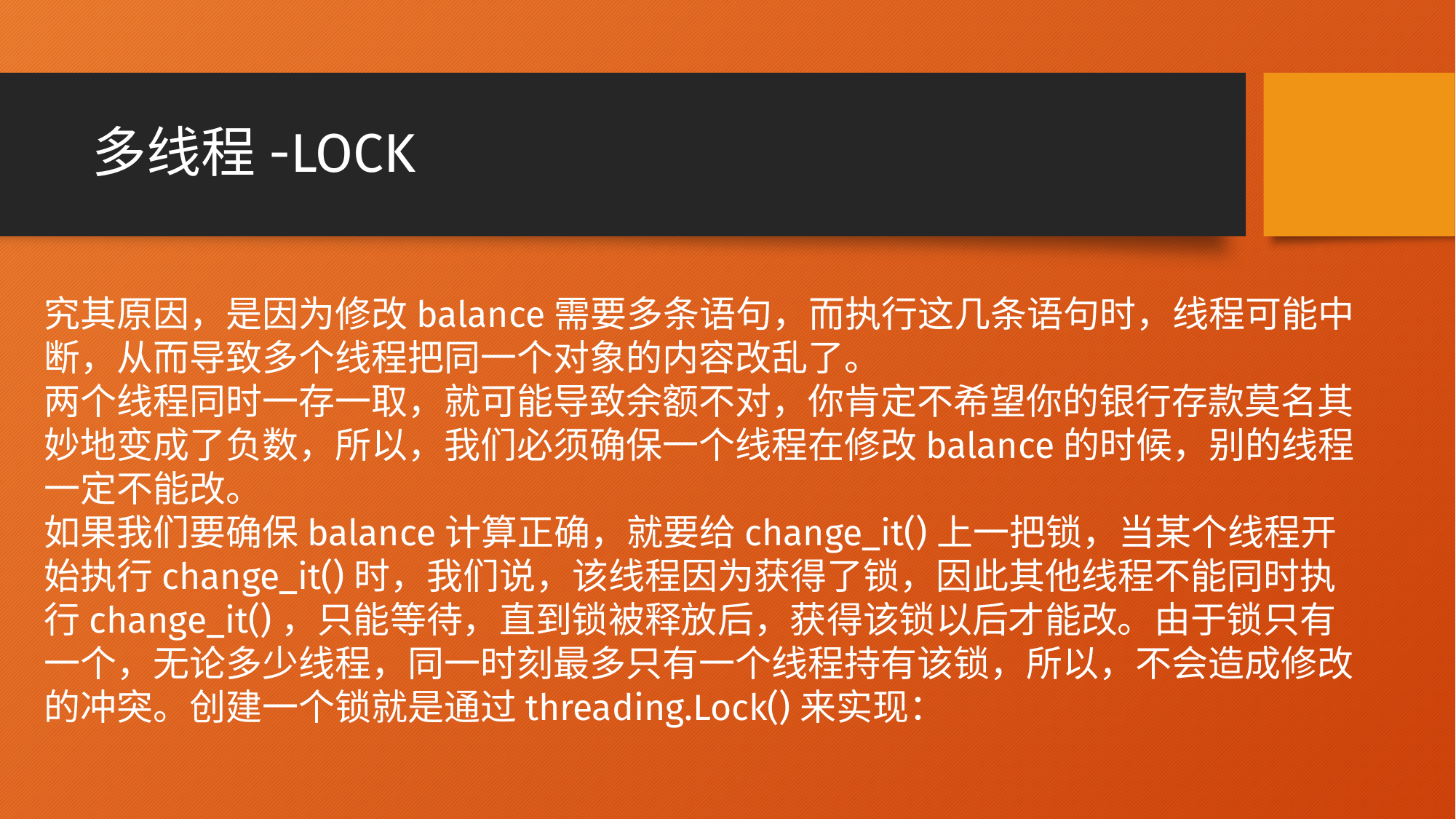

# 多线程-LOCK
究其原因，是因为修改balance需要多条语句，而执行这几条语句时，线程可能中断，从而导致多个线程把同一个对象的内容改乱了。
两个线程同时一存一取，就可能导致余额不对，你肯定不希望你的银行存款莫名其妙地变成了负数，所以，我们必须确保一个线程在修改balance的时候，别的线程一定不能改。
如果我们要确保balance计算正确，就要给change_it()上一把锁，当某个线程开始执行change_it()时，我们说，该线程因为获得了锁，因此其他线程不能同时执行change_it()，只能等待，直到锁被释放后，获得该锁以后才能改。由于锁只有一个，无论多少线程，同一时刻最多只有一个线程持有该锁，所以，不会造成修改的冲突。创建一个锁就是通过threading.Lock()来实现：